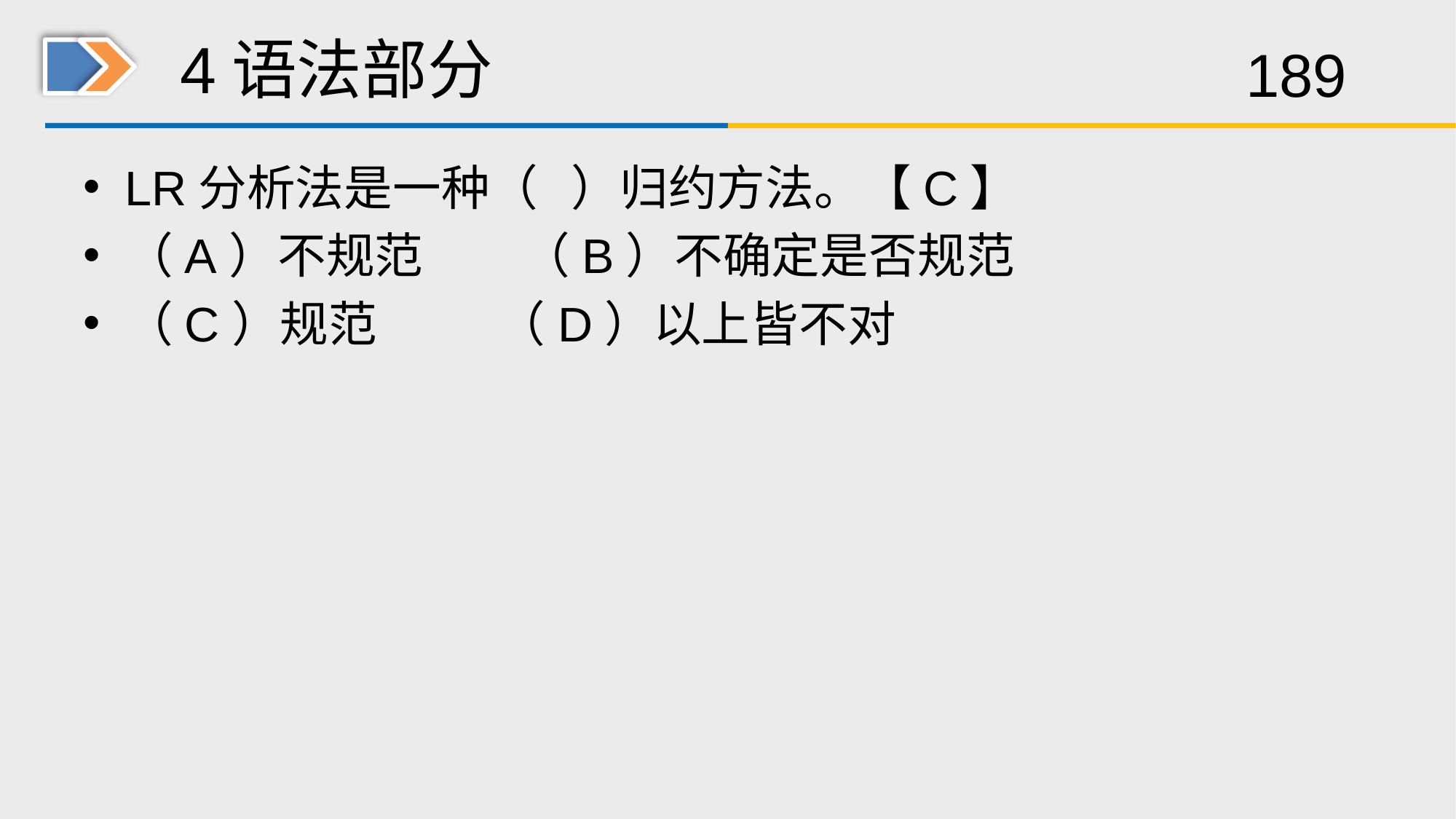

# 4语法部分
189
LR分析法是一种（   ）归约方法。【C】
（A）不规范         （B）不确定是否规范
（C）规范           （D）以上皆不对